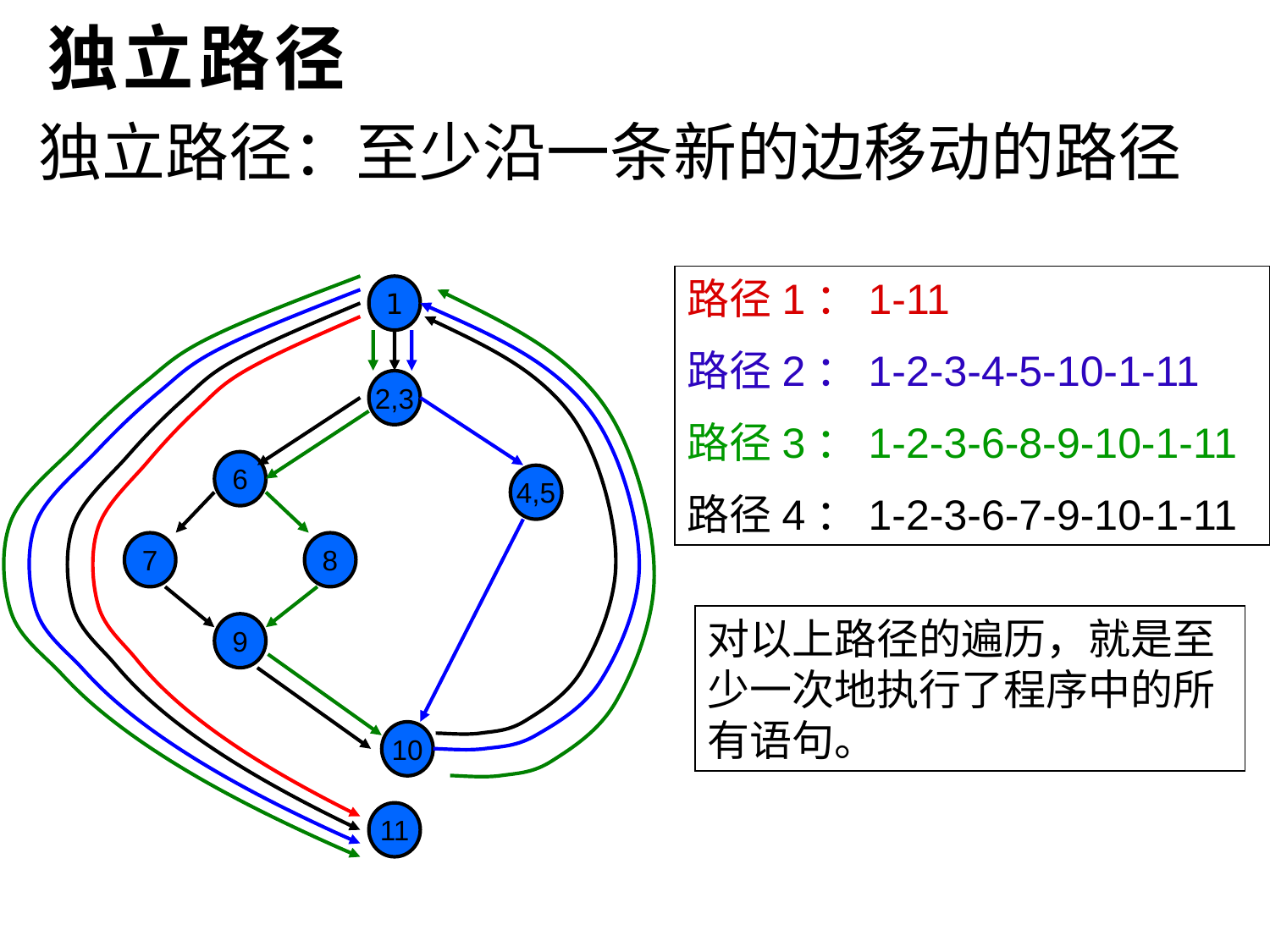

独立路径
独立路径：至少沿一条新的边移动的路径
路径1：1-11
路径2：1-2-3-4-5-10-1-11
路径3：1-2-3-6-8-9-10-1-11
路径4：1-2-3-6-7-9-10-1-11

1

2,3

6
4,5

7
8

9

10
11
对以上路径的遍历，就是至少一次地执行了程序中的所有语句。